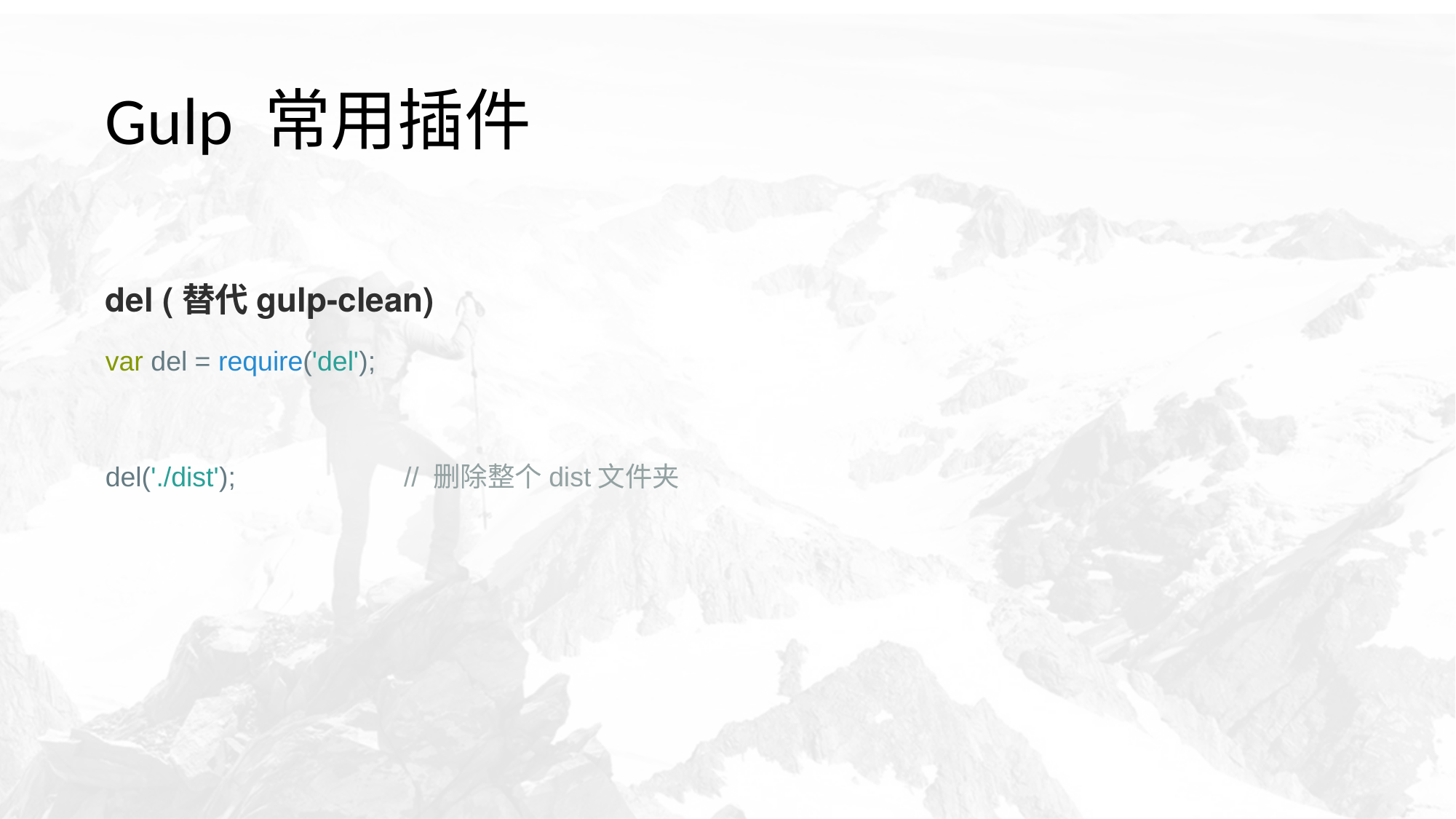

# Gulp 常用插件
del (替代gulp-clean)
var del = require('del');

del('./dist');                      // 删除整个dist文件夹